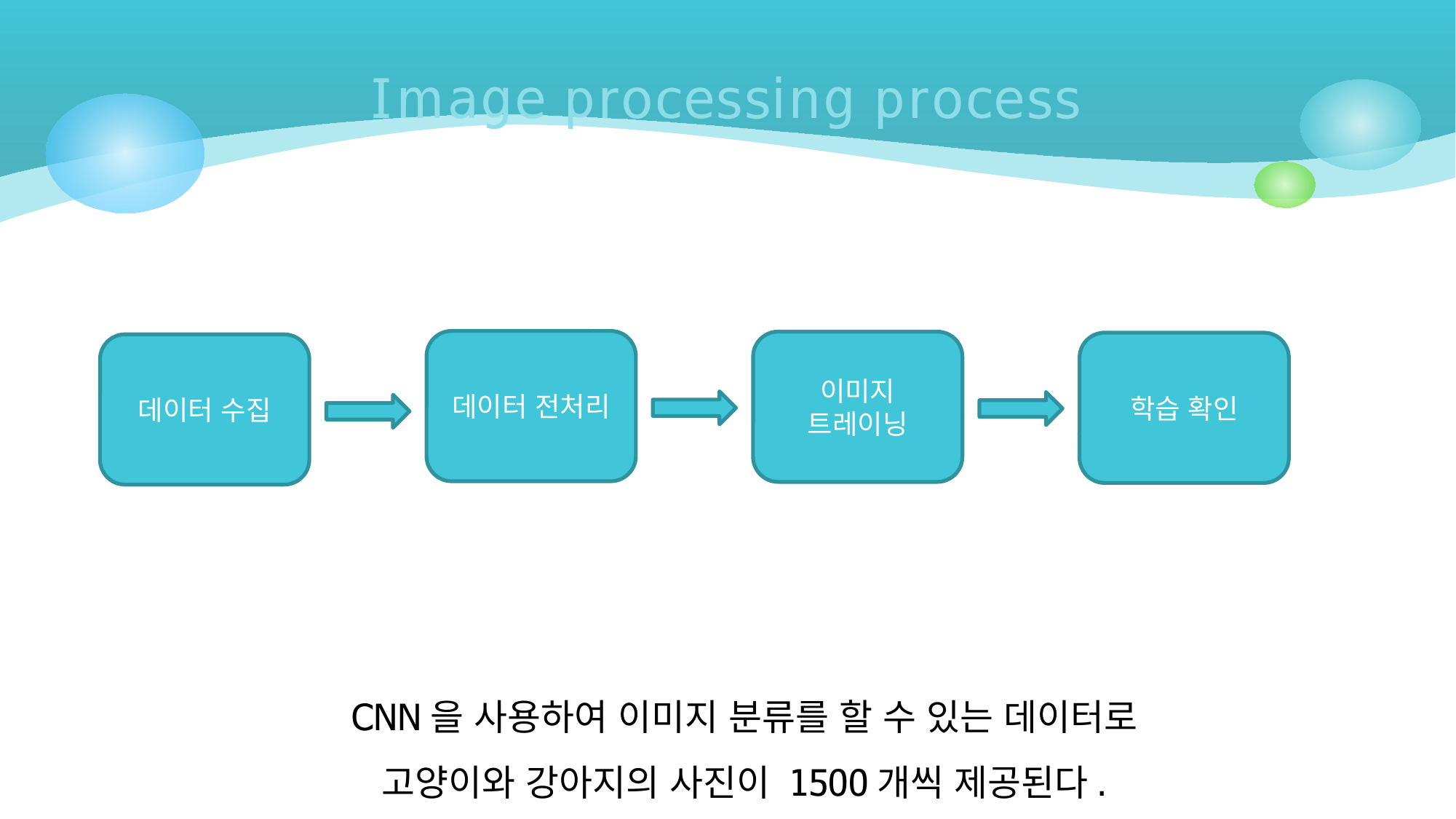

# Image processing process
데이터 전처리
이미지 트레이닝
학습 확인
데이터 수집

CNN을 사용하여 이미지 분류를 할 수 있는 데이터로
고양이와 강아지의 사진이 1500개씩 제공된다.